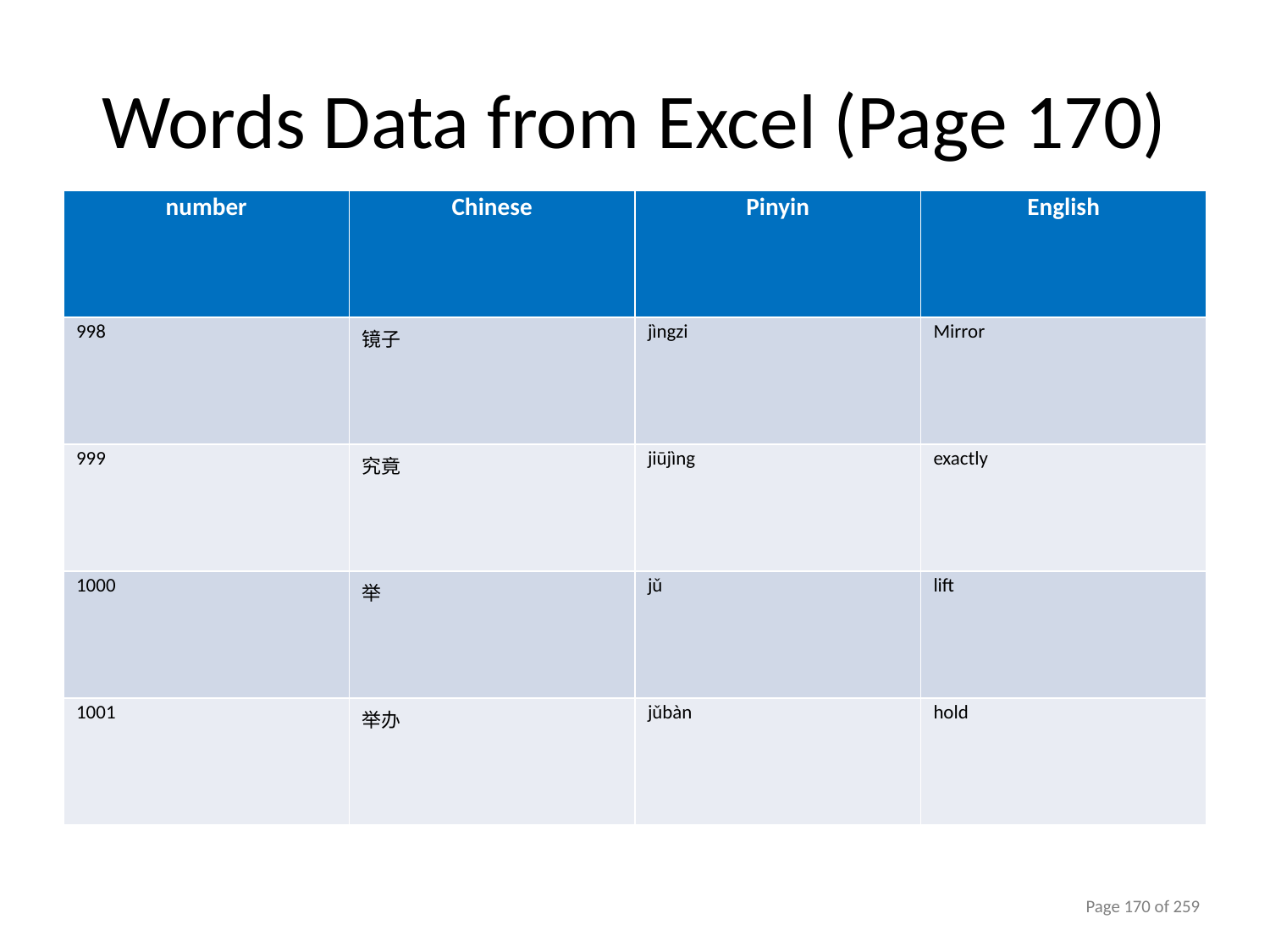

# Words Data from Excel (Page 170)
| number | Chinese | Pinyin | English |
| --- | --- | --- | --- |
| 998 | 镜子 | jìngzi | Mirror |
| 999 | 究竟 | jiūjìng | exactly |
| 1000 | 举 | jǔ | lift |
| 1001 | 举办 | jǔbàn | hold |

Page 170 of 259